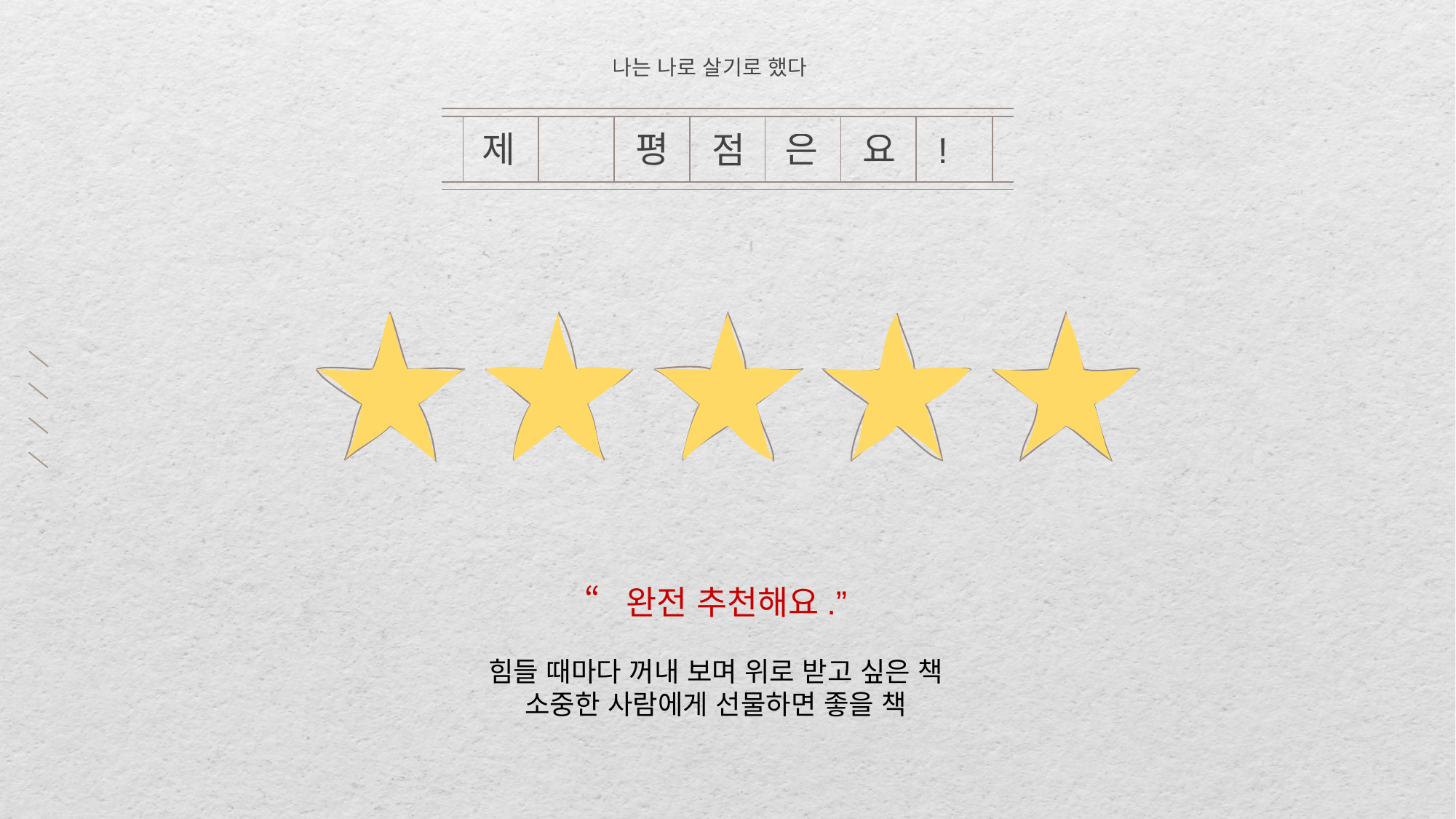

나는 나로 살기로 했다
제
평
요
점
!
은

“완전 추천해요.”

힘들 때마다 꺼내 보며 위로 받고 싶은 책
소중한 사람에게 선물하면 좋을 책